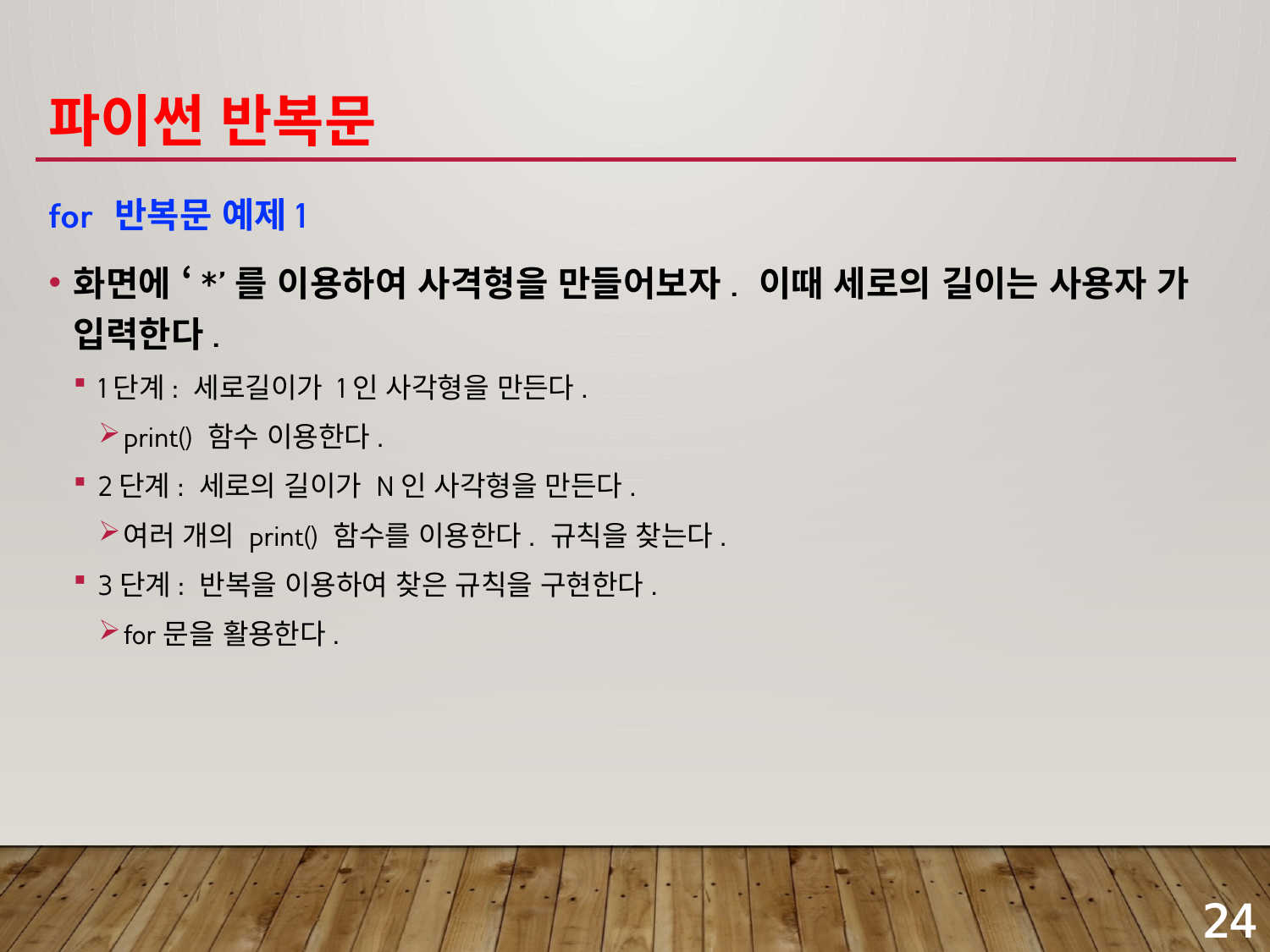

# 파이썬 반복문
for 반복문 예제1
화면에 ‘*’를 이용하여 사격형을 만들어보자. 이때 세로의 길이는 사용자 가 입력한다.
1단계: 세로길이가 1인 사각형을 만든다.
print() 함수 이용한다.
2단계: 세로의 길이가 N인 사각형을 만든다.
여러 개의 print() 함수를 이용한다. 규칙을 찾는다.
3단계: 반복을 이용하여 찾은 규칙을 구현한다.
for문을 활용한다.